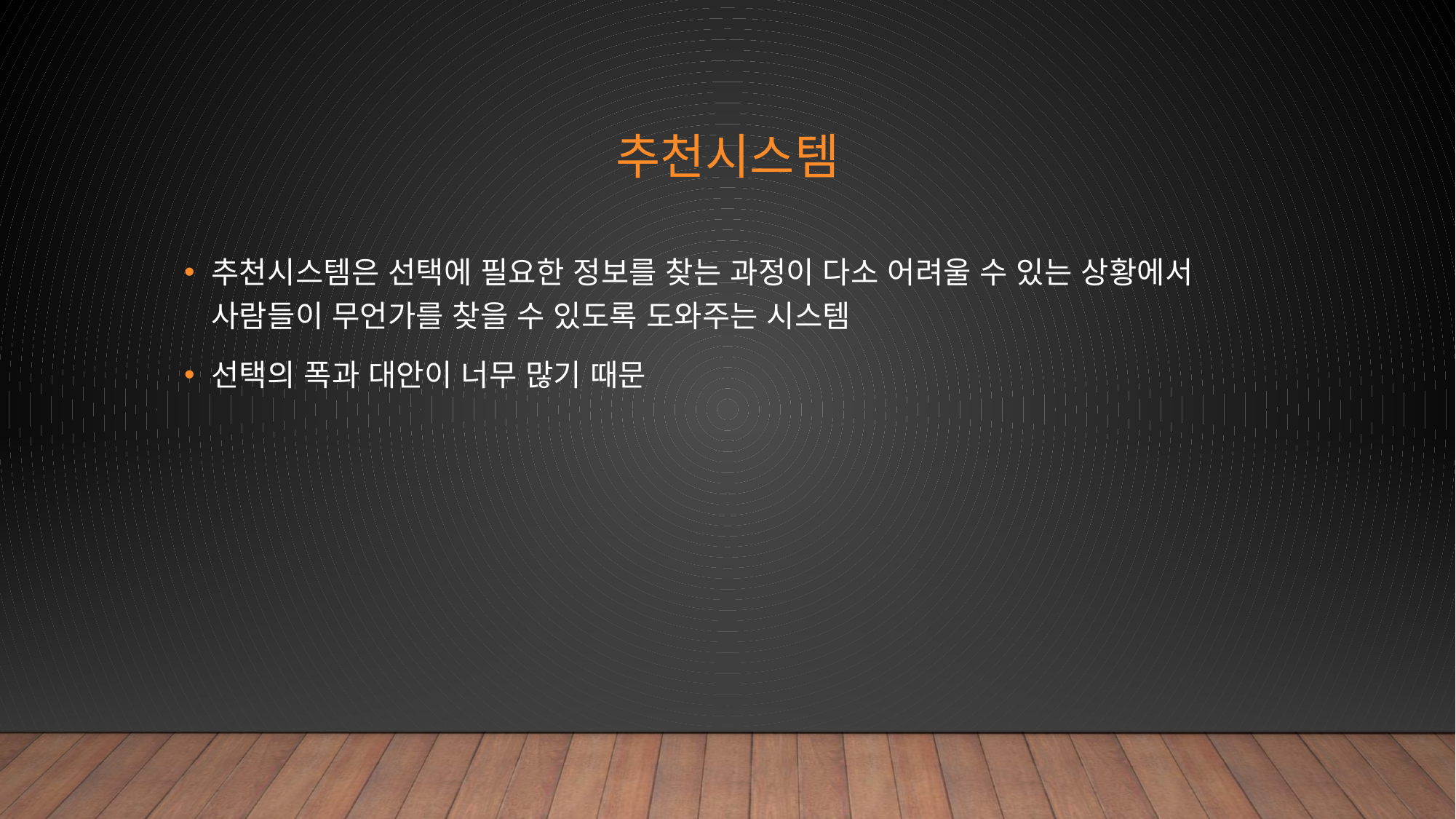

# 추천시스템
추천시스템은 선택에 필요한 정보를 찾는 과정이 다소 어려울 수 있는 상황에서 사람들이 무언가를 찾을 수 있도록 도와주는 시스템
선택의 폭과 대안이 너무 많기 때문